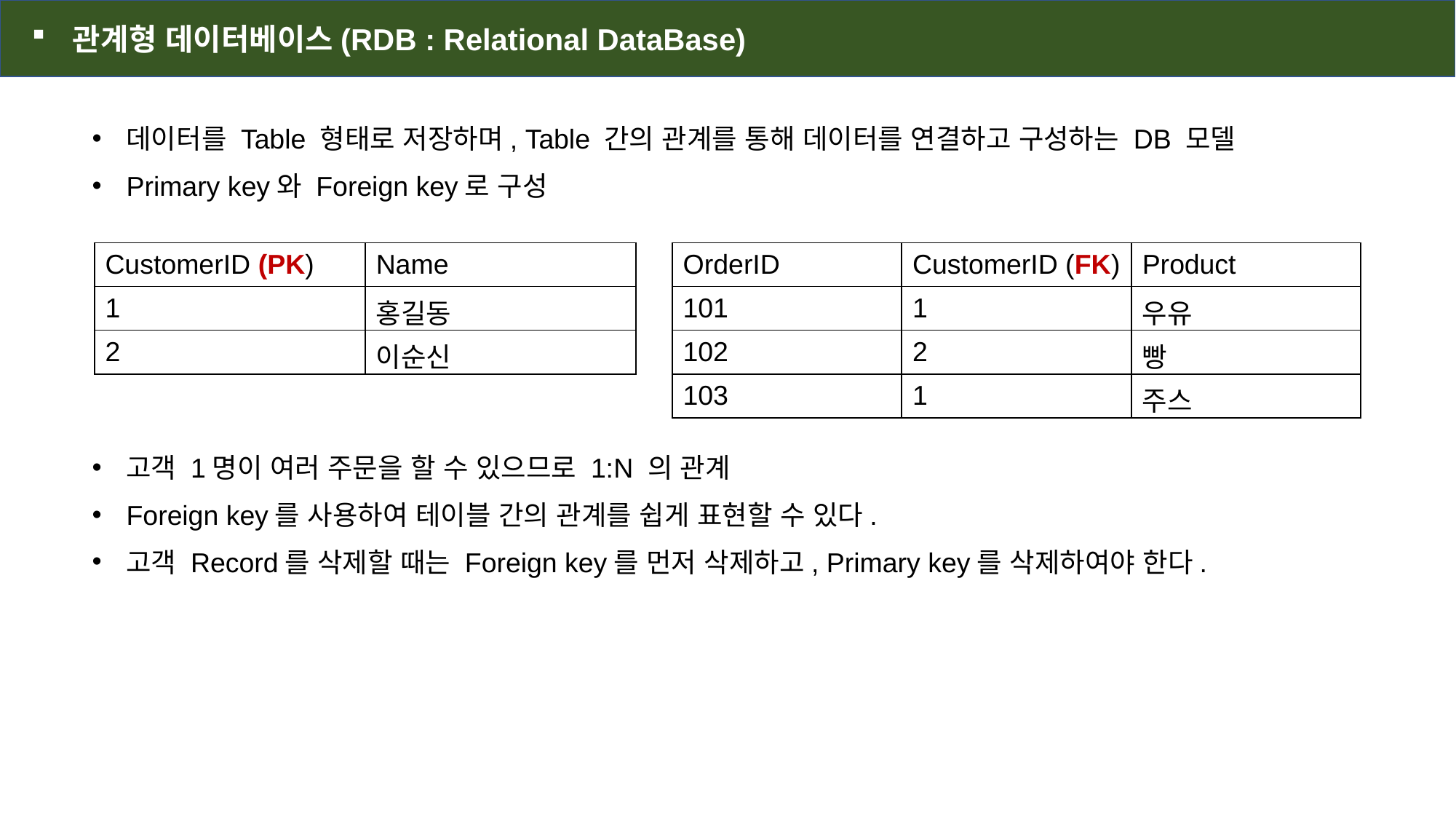

관계형 데이터베이스(RDB : Relational DataBase)
데이터를 Table 형태로 저장하며, Table 간의 관계를 통해 데이터를 연결하고 구성하는 DB 모델
Primary key와 Foreign key로 구성

고객 1명이 여러 주문을 할 수 있으므로 1:N 의 관계
Foreign key를 사용하여 테이블 간의 관계를 쉽게 표현할 수 있다.
고객 Record를 삭제할 때는 Foreign key를 먼저 삭제하고, Primary key를 삭제하여야 한다.
| CustomerID (PK) | Name |
| --- | --- |
| 1 | 홍길동 |
| 2 | 이순신 |
| OrderID | CustomerID (FK) | Product |
| --- | --- | --- |
| 101 | 1 | 우유 |
| 102 | 2 | 빵 |
| 103 | 1 | 주스 |